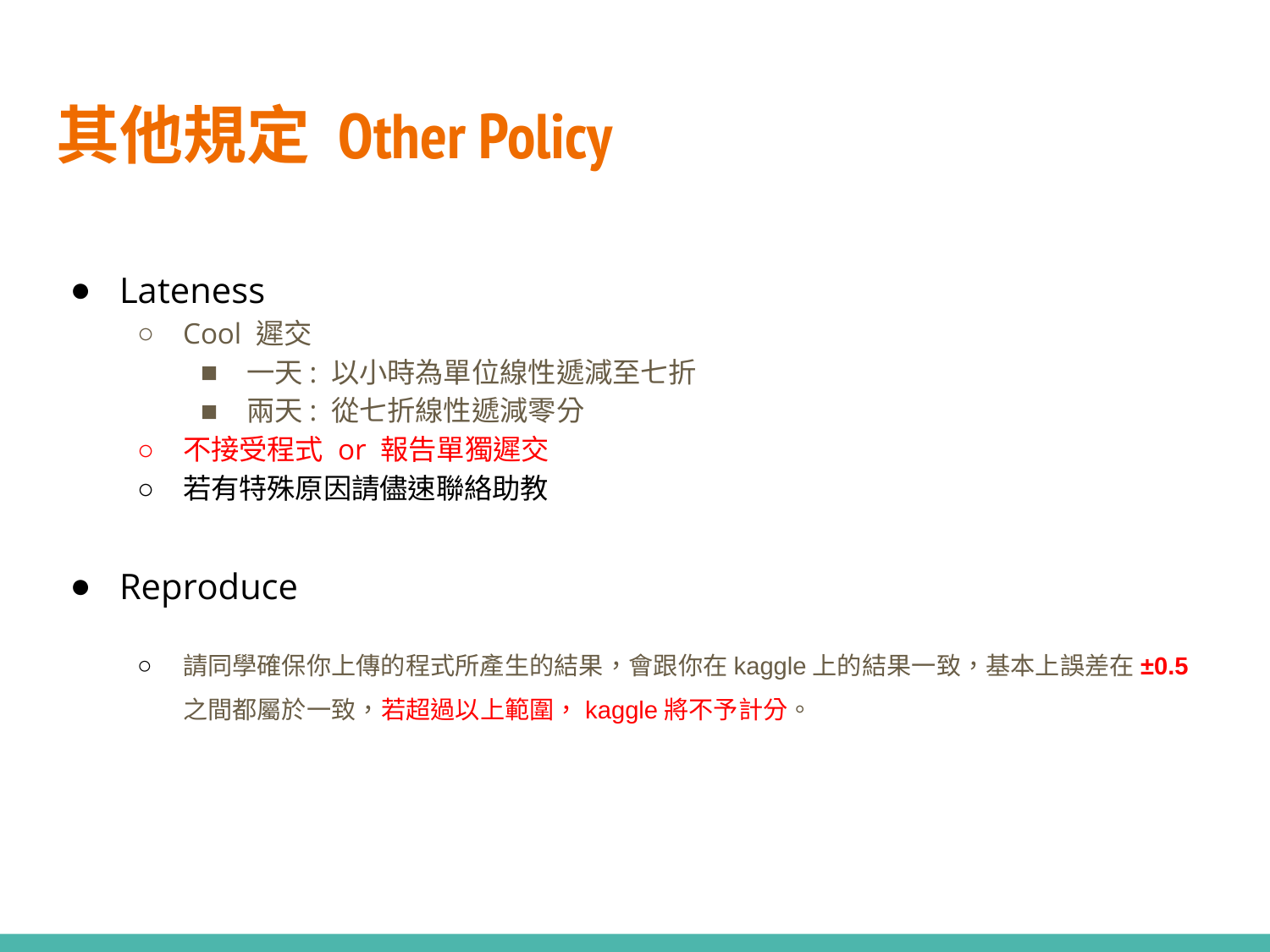

# 其他規定 Other Policy
Lateness
Cool 遲交
一天: 以小時為單位線性遞減至七折
兩天: 從七折線性遞減零分
不接受程式 or 報告單獨遲交
若有特殊原因請儘速聯絡助教

Reproduce
請同學確保你上傳的程式所產生的結果，會跟你在kaggle上的結果一致，基本上誤差在±0.5之間都屬於一致，若超過以上範圍，kaggle將不予計分。